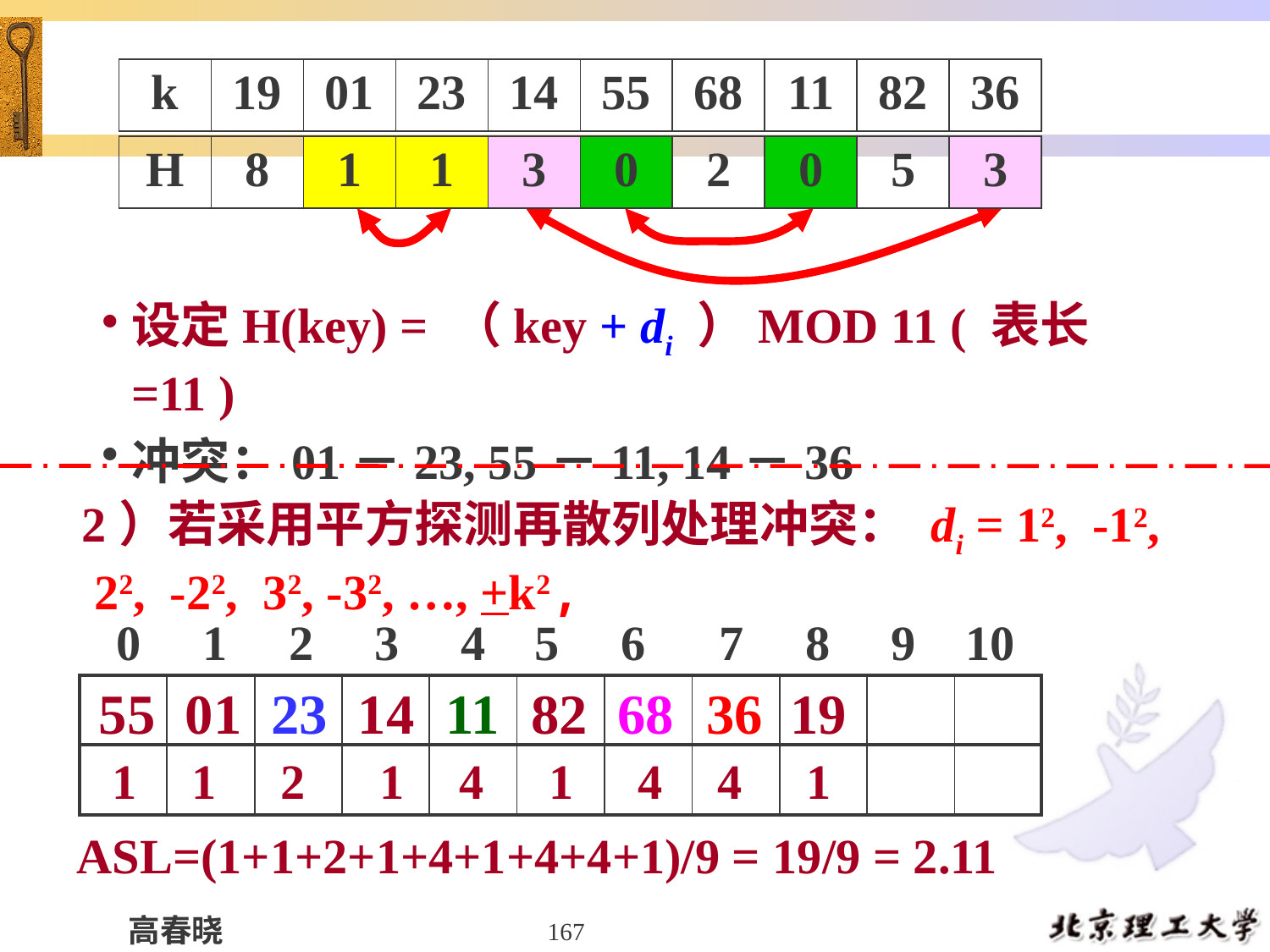

| k | 19 | 01 | 23 | 14 | 55 | 68 | 11 | 82 | 36 |
| --- | --- | --- | --- | --- | --- | --- | --- | --- | --- |
| H | 8 | 1 | 1 | 3 | 0 | 2 | 0 | 5 | 3 |
| --- | --- | --- | --- | --- | --- | --- | --- | --- | --- |

设定H(key) = （key + di ）MOD 11 ( 表长=11 )
冲突：01－23, 55－11, 14－36
2）若采用平方探测再散列处理冲突： di = 12,  -12,  22,  -22,  32, -32, …, +k2,
  0     1     2     3     4    5     6      7     8     9    10
55
01
23
14
11
82
68
19
36
|  |  |  |  |  |  |  |  |  |  |  |
| --- | --- | --- | --- | --- | --- | --- | --- | --- | --- | --- |
|  |  |  |  |  |  |  |  |  |  |  |
1
1
2
1
4
1
4
4
1
ASL=(1+1+2+1+4+1+4+4+1)/9 = 19/9 = 2.11
167